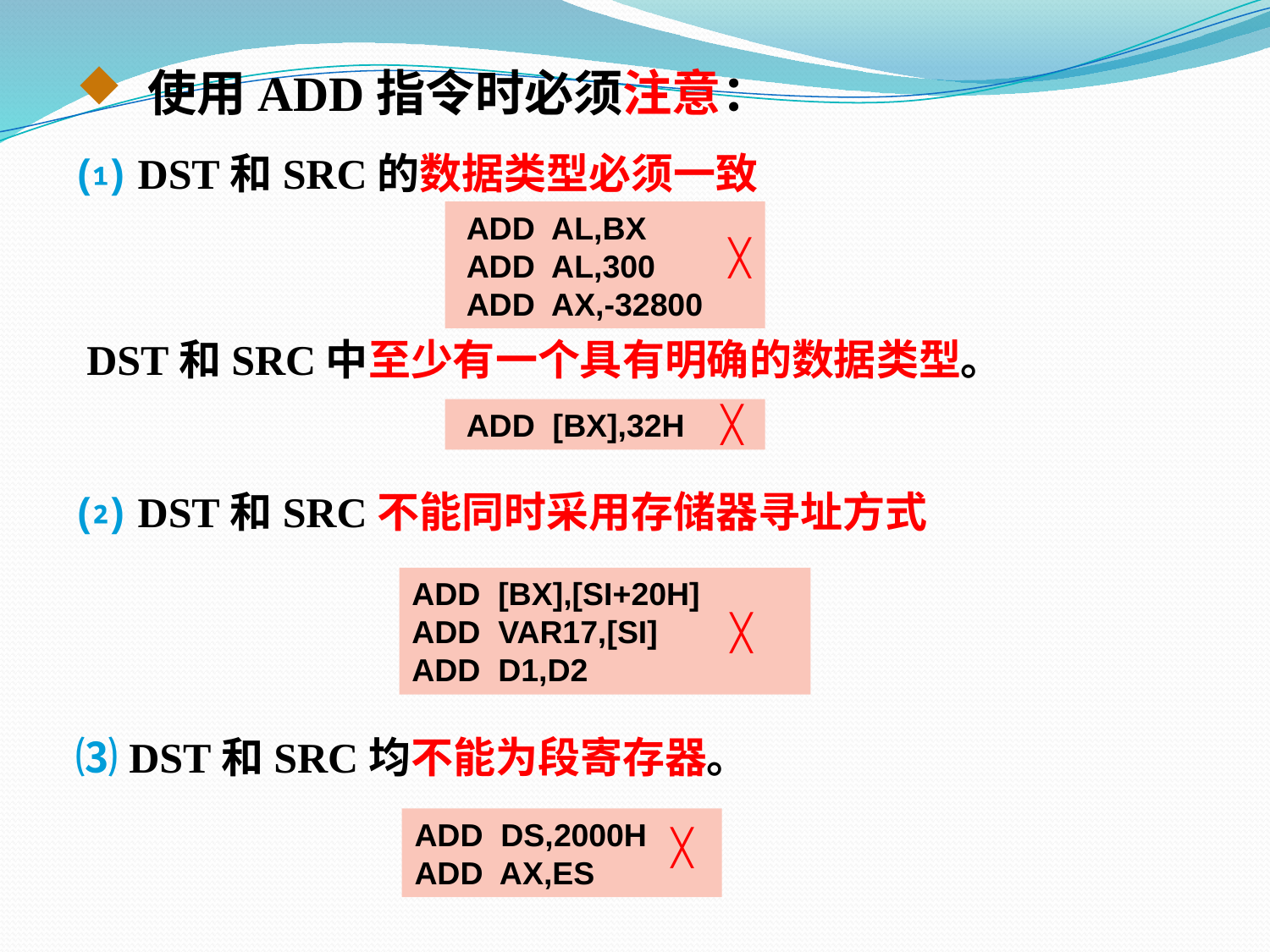

使用ADD指令时必须注意：

⑴ DST和SRC的数据类型必须一致

 DST和SRC中至少有一个具有明确的数据类型。

⑵ DST和SRC不能同时采用存储器寻址方式

⑶ DST和SRC均不能为段寄存器。

 ADD  AL,BX
 ADD  AL,300
 ADD  AX,-32800
╳
╳
 ADD  [BX],32H
ADD  [BX],[SI+20H]
ADD  VAR17,[SI]
ADD  D1,D2
╳
ADD  DS,2000H
ADD  AX,ES
╳